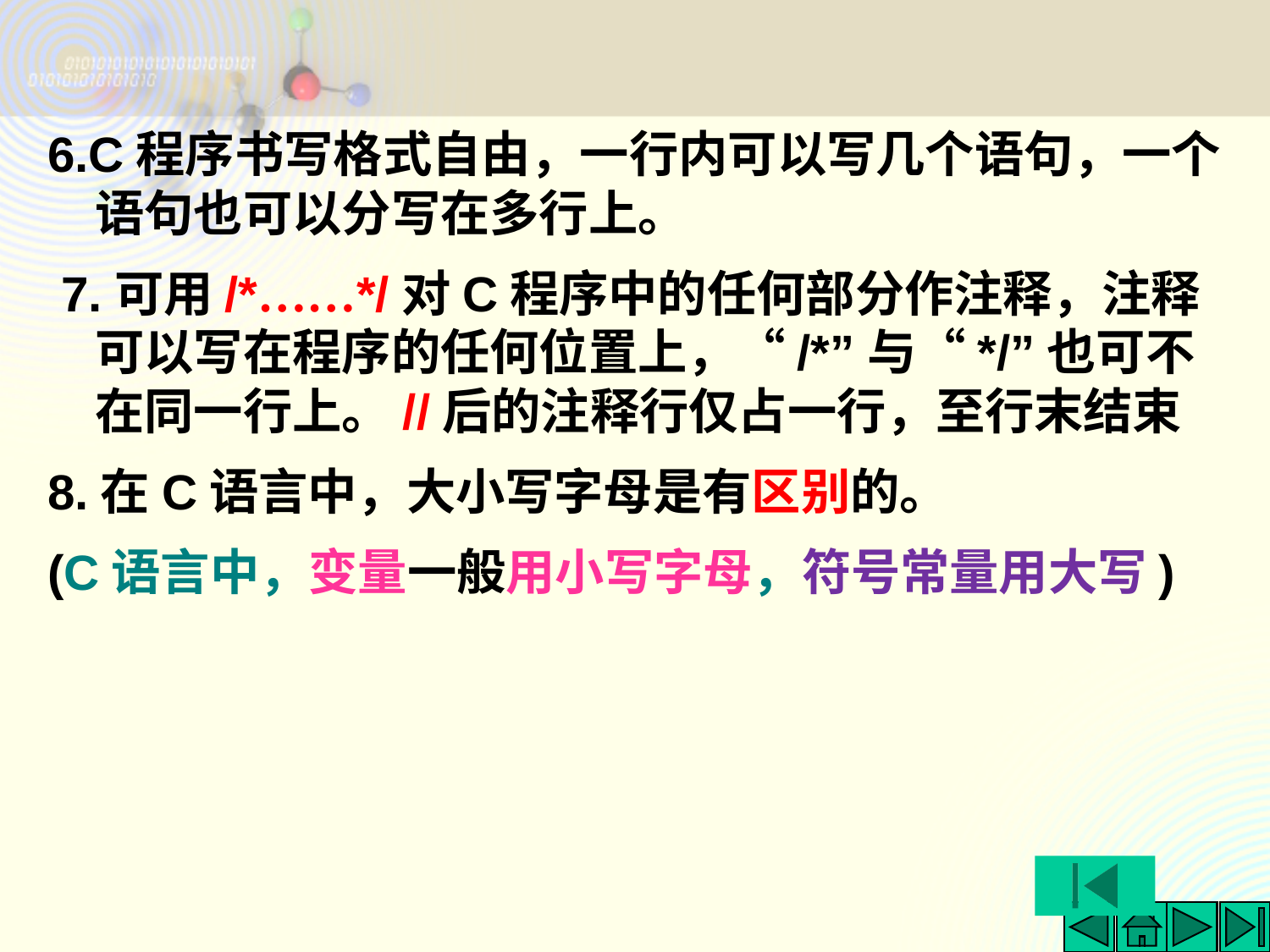

6.C程序书写格式自由，一行内可以写几个语句，一个语句也可以分写在多行上。
 7.可用/*……*/对C程序中的任何部分作注释，注释可以写在程序的任何位置上，“/*”与“*/”也可不在同一行上。//后的注释行仅占一行，至行末结束
8.在C语言中，大小写字母是有区别的。
(C语言中，变量一般用小写字母，符号常量用大写)